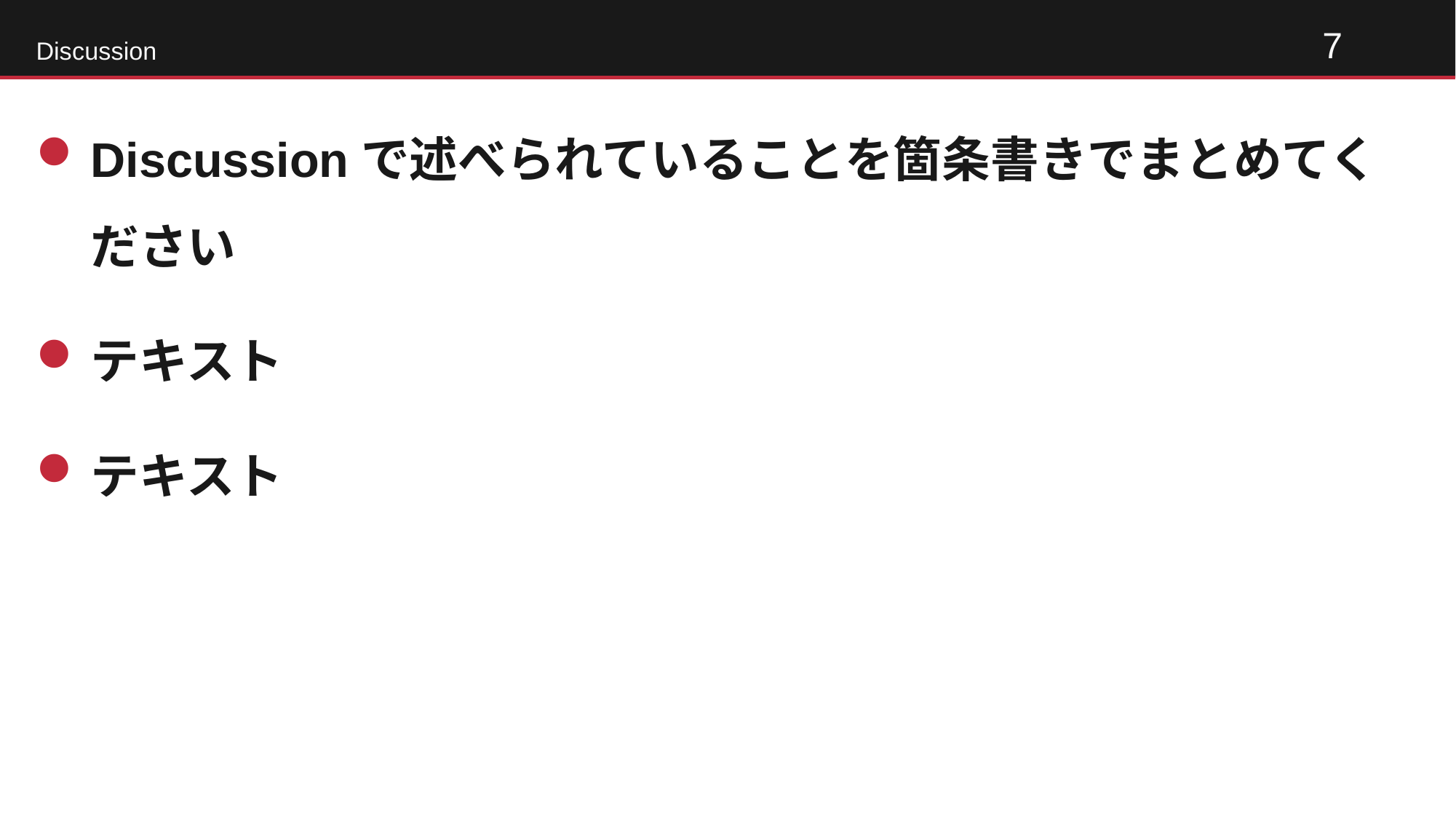

Discussion
Discussionで述べられていることを箇条書きでまとめてください
テキスト
テキスト